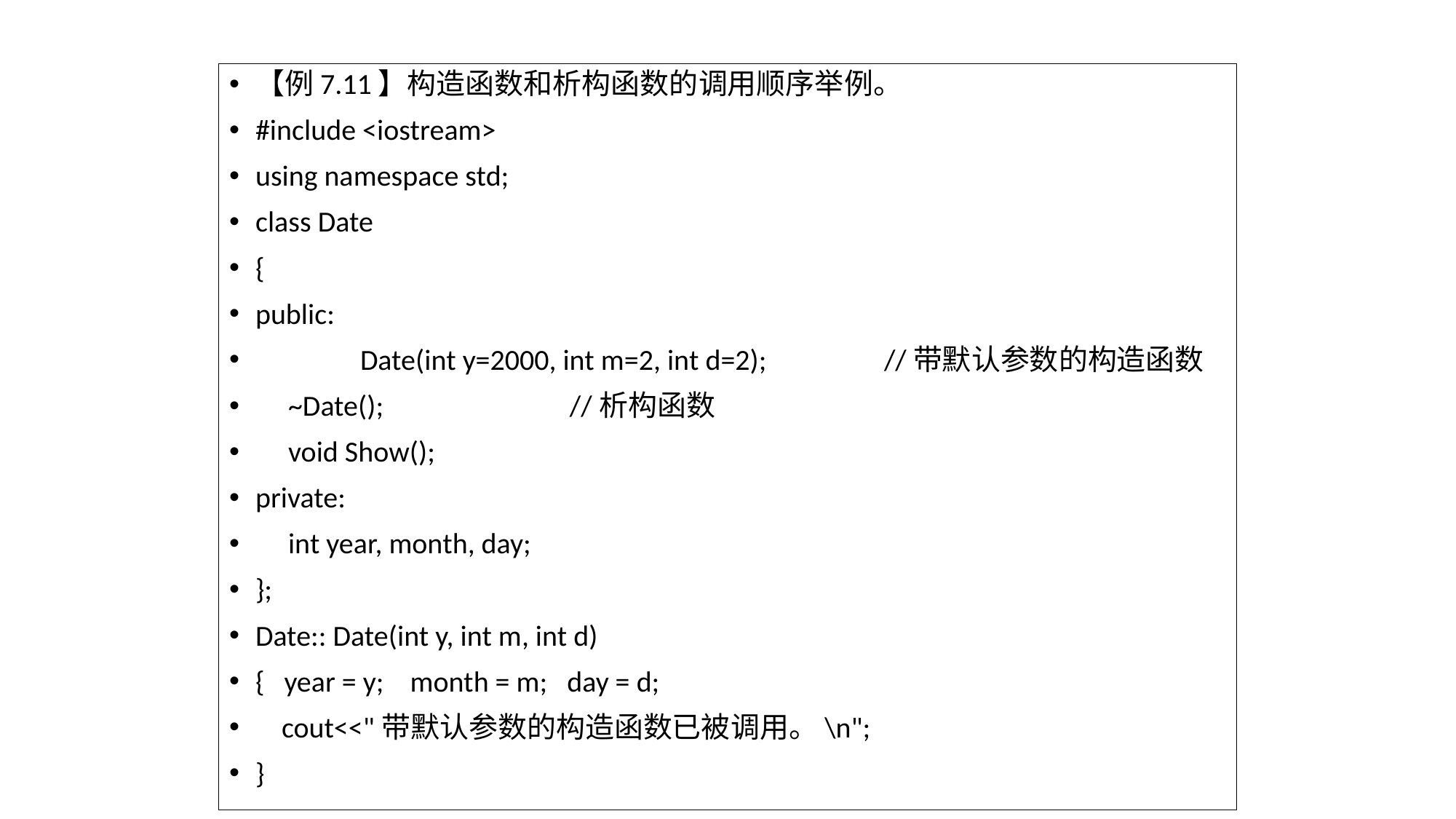

【例7.11】构造函数和析构函数的调用顺序举例。
#include <iostream>
using namespace std;
class Date
{
public:
 	Date(int y=2000, int m=2, int d=2);   	//带默认参数的构造函数
     ~Date();                          			//析构函数
     void Show();
private:
     int year, month, day;
};
Date:: Date(int y, int m, int d)
{   year = y;    month = m;   day = d;
    cout<<"带默认参数的构造函数已被调用。\n";
}